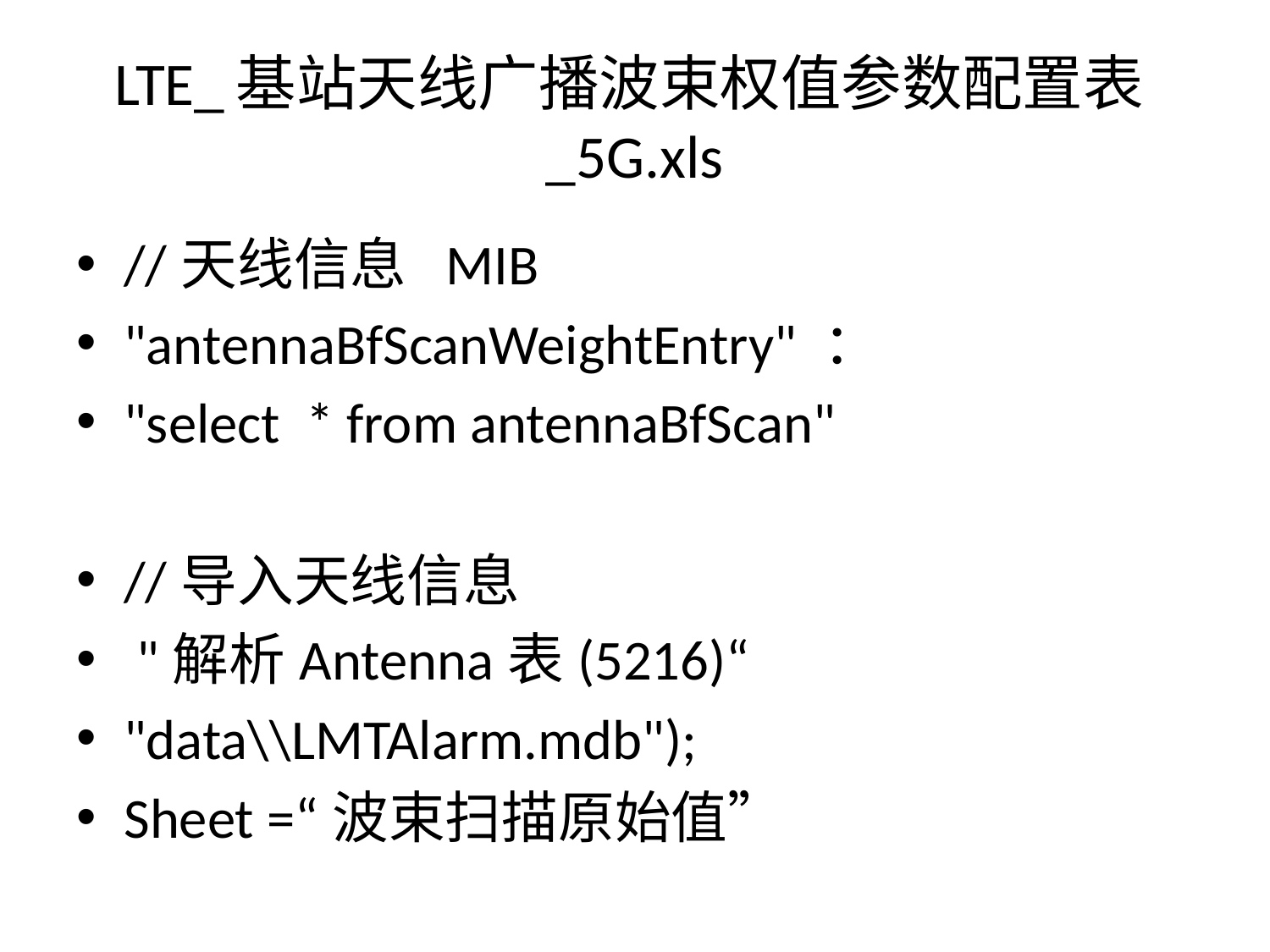

# LTE_基站天线广播波束权值参数配置表_5G.xls
//天线信息  MIB
"antennaBfScanWeightEntry" ：
"select  * from antennaBfScan"

//导入天线信息
 "解析Antenna表(5216)“
"data\\LMTAlarm.mdb");
Sheet =“波束扫描原始值”